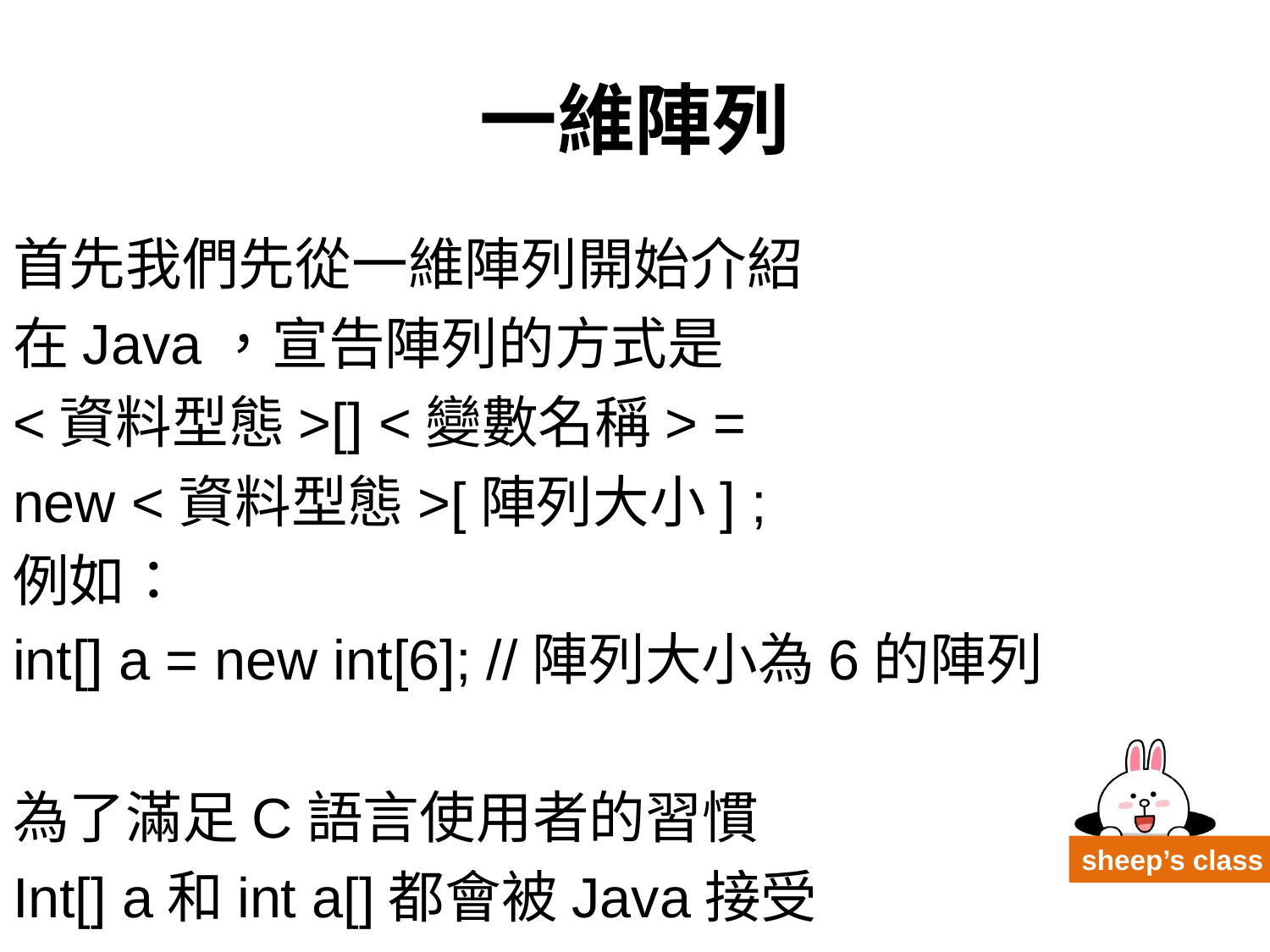

# 一維陣列
首先我們先從一維陣列開始介紹
在Java，宣告陣列的方式是
<資料型態>[] <變數名稱> =
new <資料型態>[陣列大小] ;
例如：
int[] a = new int[6]; //陣列大小為6的陣列

為了滿足C語言使用者的習慣
Int[] a和int a[]都會被Java接受